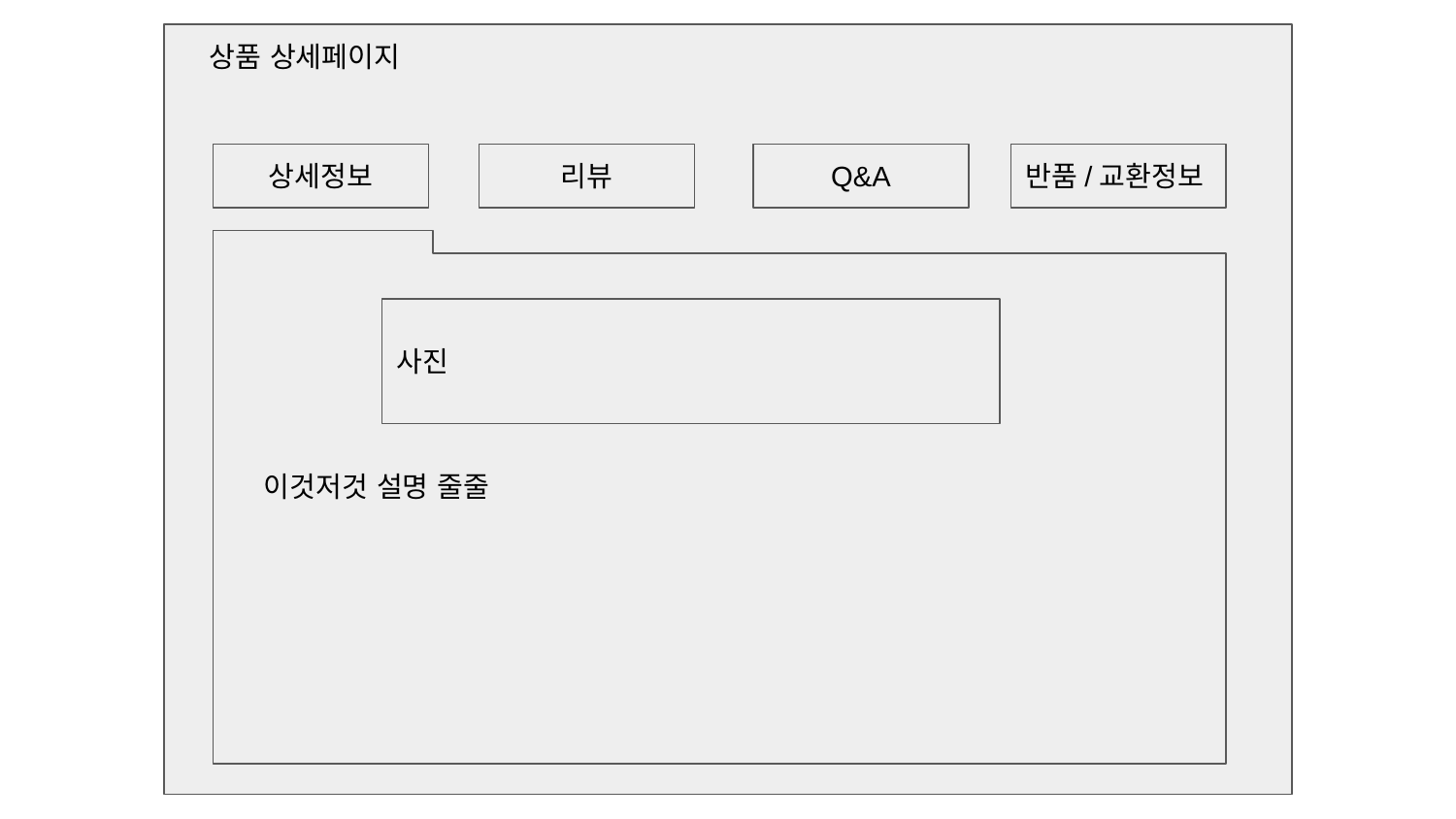

상품 상세페이지
상세정보
리뷰
Q&A
반품/교환정보

사진
이것저것 설명 줄줄